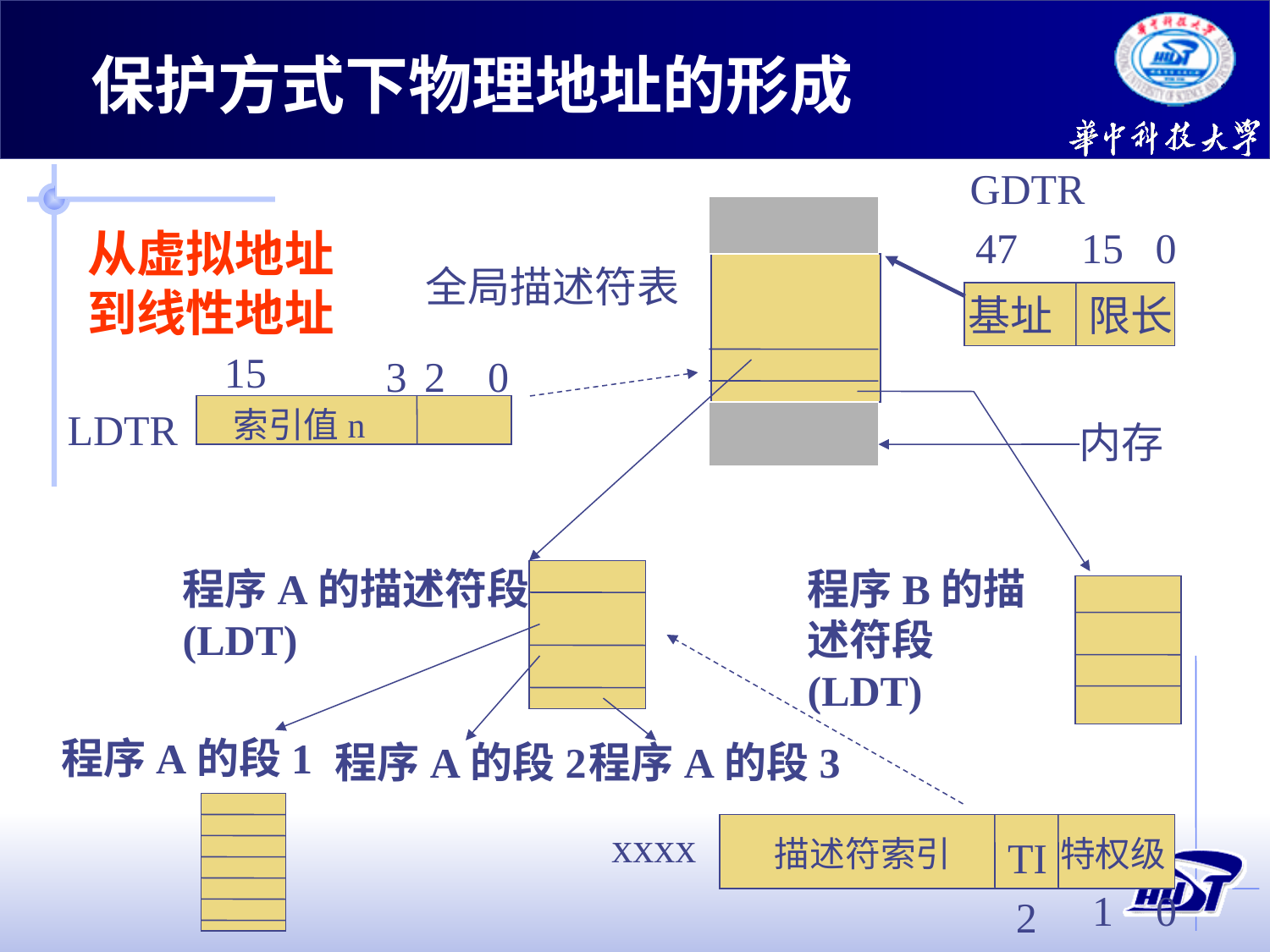

保护方式下物理地址的形成
GDTR

47      15   0
从虚拟地址到线性地址
全局描述符表

基址

限长
15
3
2    0

索引值n
LDTR

内存

程序B的描述符段
(LDT)
程序A的描述符段
(LDT)

xxxx

描述符索引
TI
特权级
1    0
2

程序A的段1
程序A的段2
程序A的段3